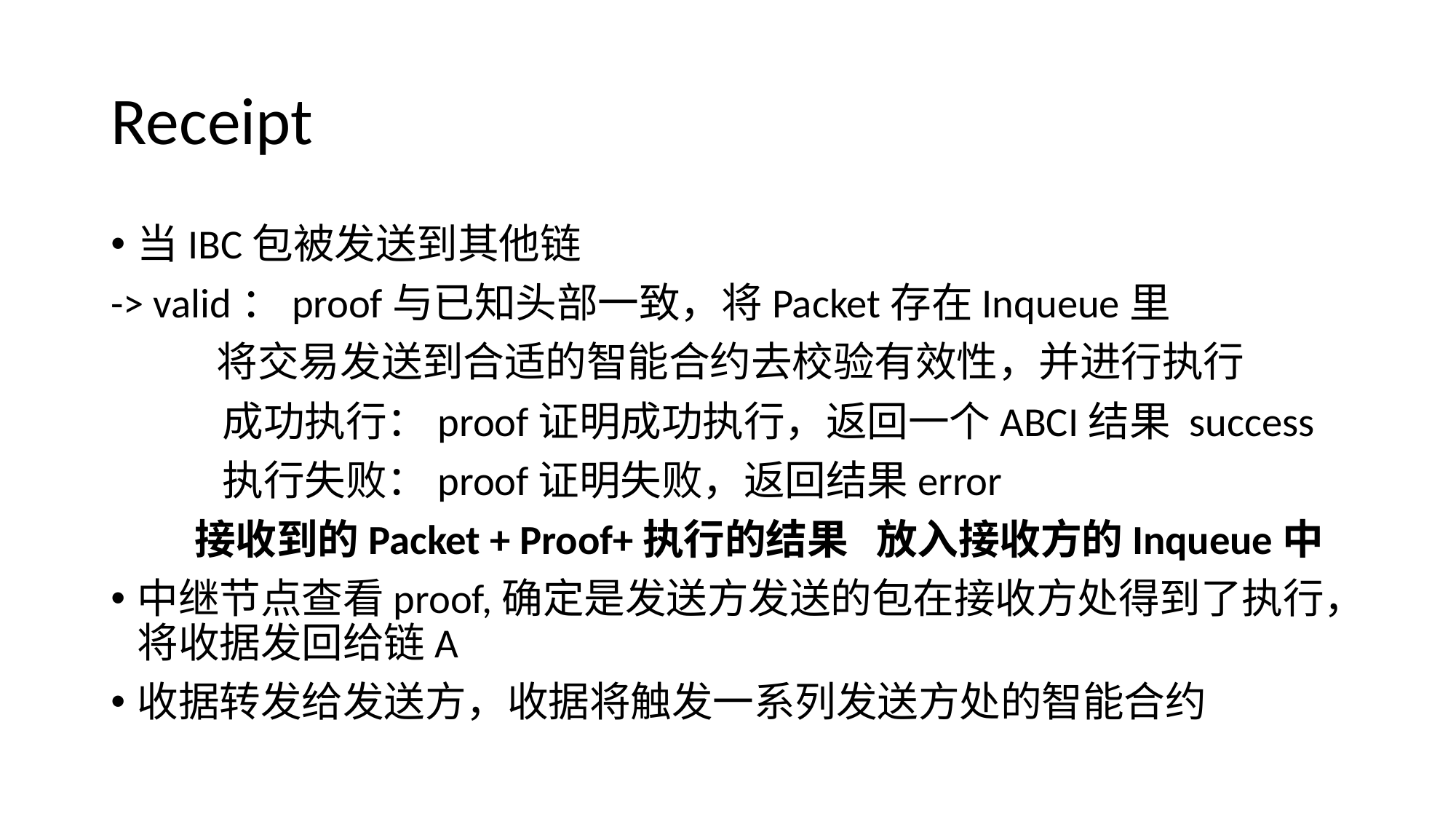

# Receipt
当IBC包被发送到其他链
-> valid：proof与已知头部一致，将Packet存在Inqueue里
	将交易发送到合适的智能合约去校验有效性，并进行执行
           成功执行：proof证明成功执行，返回一个ABCI结果 success
           执行失败：proof证明失败，返回结果error
        接收到的Packet + Proof+执行的结果   放入接收方的Inqueue中
中继节点查看proof,确定是发送方发送的包在接收方处得到了执行，将收据发回给链A
收据转发给发送方，收据将触发一系列发送方处的智能合约